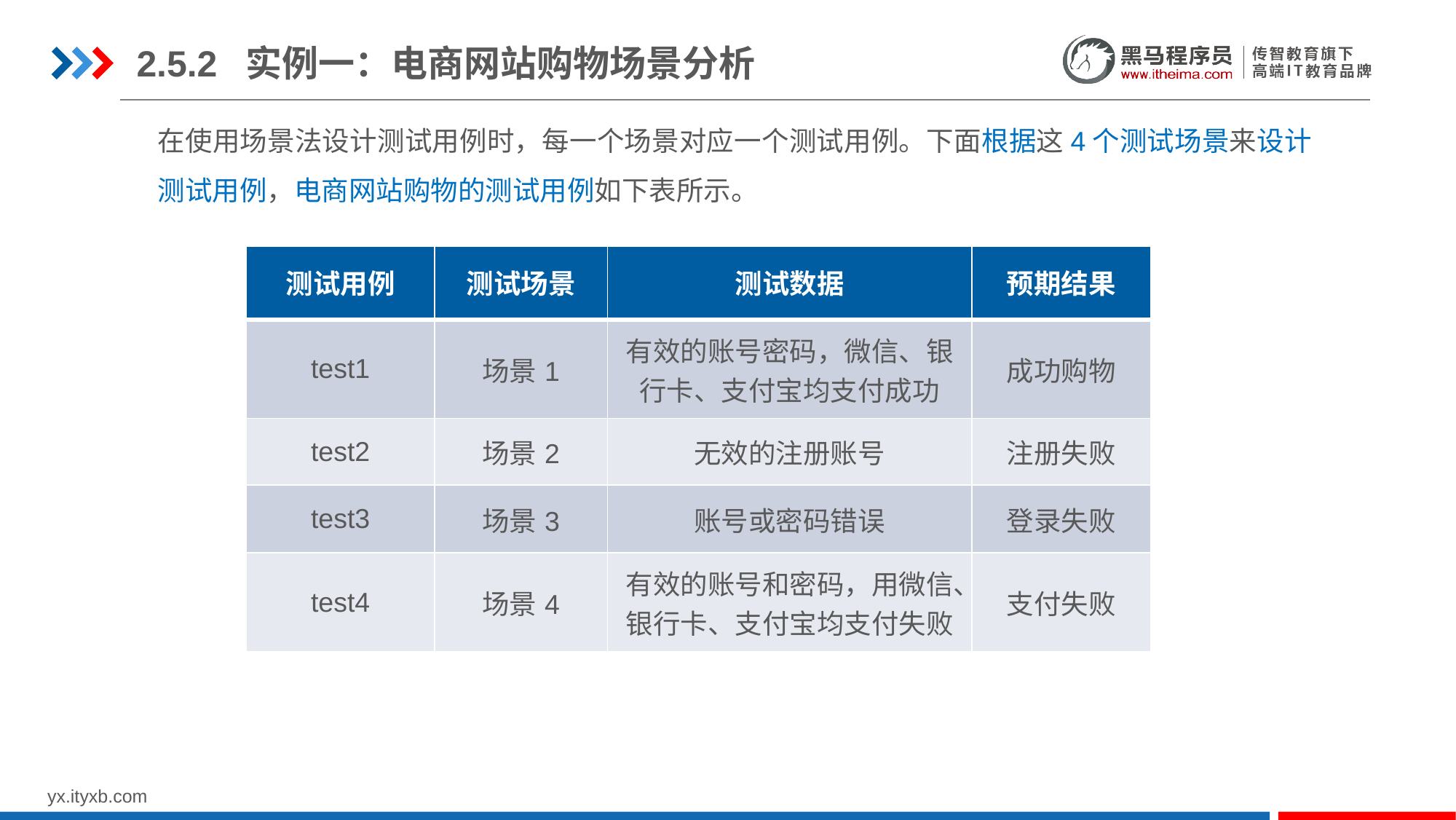

2.5.2	实例一：电商网站购物场景分析
在使用场景法设计测试用例时，每一个场景对应一个测试用例。下面根据这4个测试场景来设计测试用例，电商网站购物的测试用例如下表所示。
| 测试用例 | 测试场景 | 测试数据 | 预期结果 |
| --- | --- | --- | --- |
| test1 | 场景1 | 有效的账号密码，微信、银行卡、支付宝均支付成功 | 成功购物 |
| test2 | 场景2 | 无效的注册账号 | 注册失败 |
| test3 | 场景3 | 账号或密码错误 | 登录失败 |
| test4 | 场景4 | 有效的账号和密码，用微信、银行卡、支付宝均支付失败 | 支付失败 |